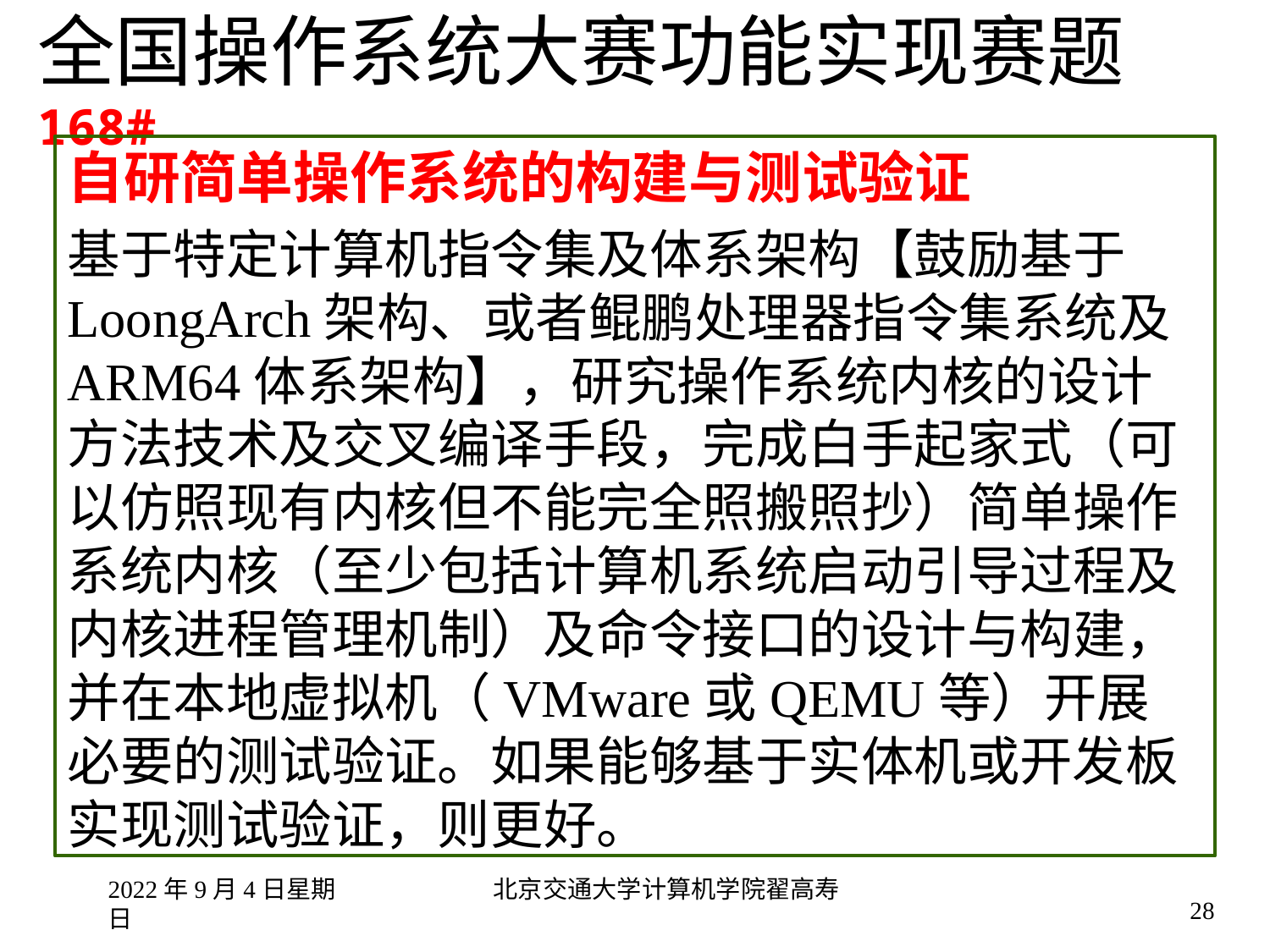

# 全国操作系统大赛功能实现赛题168#
自研简单操作系统的构建与测试验证
基于特定计算机指令集及体系架构【鼓励基于LoongArch架构、或者鲲鹏处理器指令集系统及ARM64体系架构】，研究操作系统内核的设计方法技术及交叉编译手段，完成白手起家式（可以仿照现有内核但不能完全照搬照抄）简单操作系统内核（至少包括计算机系统启动引导过程及内核进程管理机制）及命令接口的设计与构建，并在本地虚拟机（VMware或QEMU等）开展必要的测试验证。如果能够基于实体机或开发板实现测试验证，则更好。
2022年9月4日星期日
北京交通大学计算机学院翟高寿
28